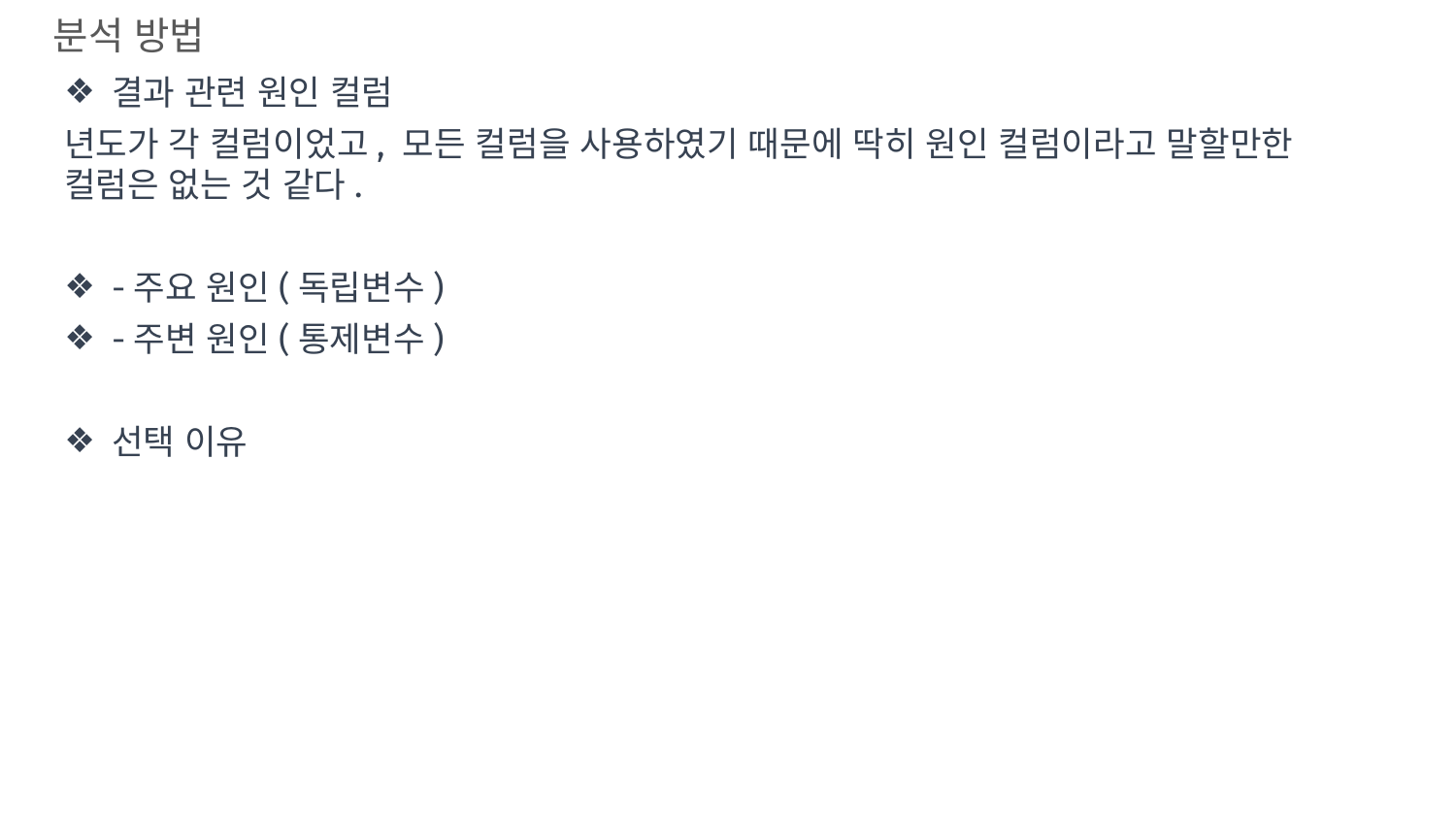

분석 방법
결과 관련 원인 컬럼
년도가 각 컬럼이었고, 모든 컬럼을 사용하였기 때문에 딱히 원인 컬럼이라고 말할만한 컬럼은 없는 것 같다.

-주요 원인(독립변수)
-주변 원인(통제변수)

선택 이유